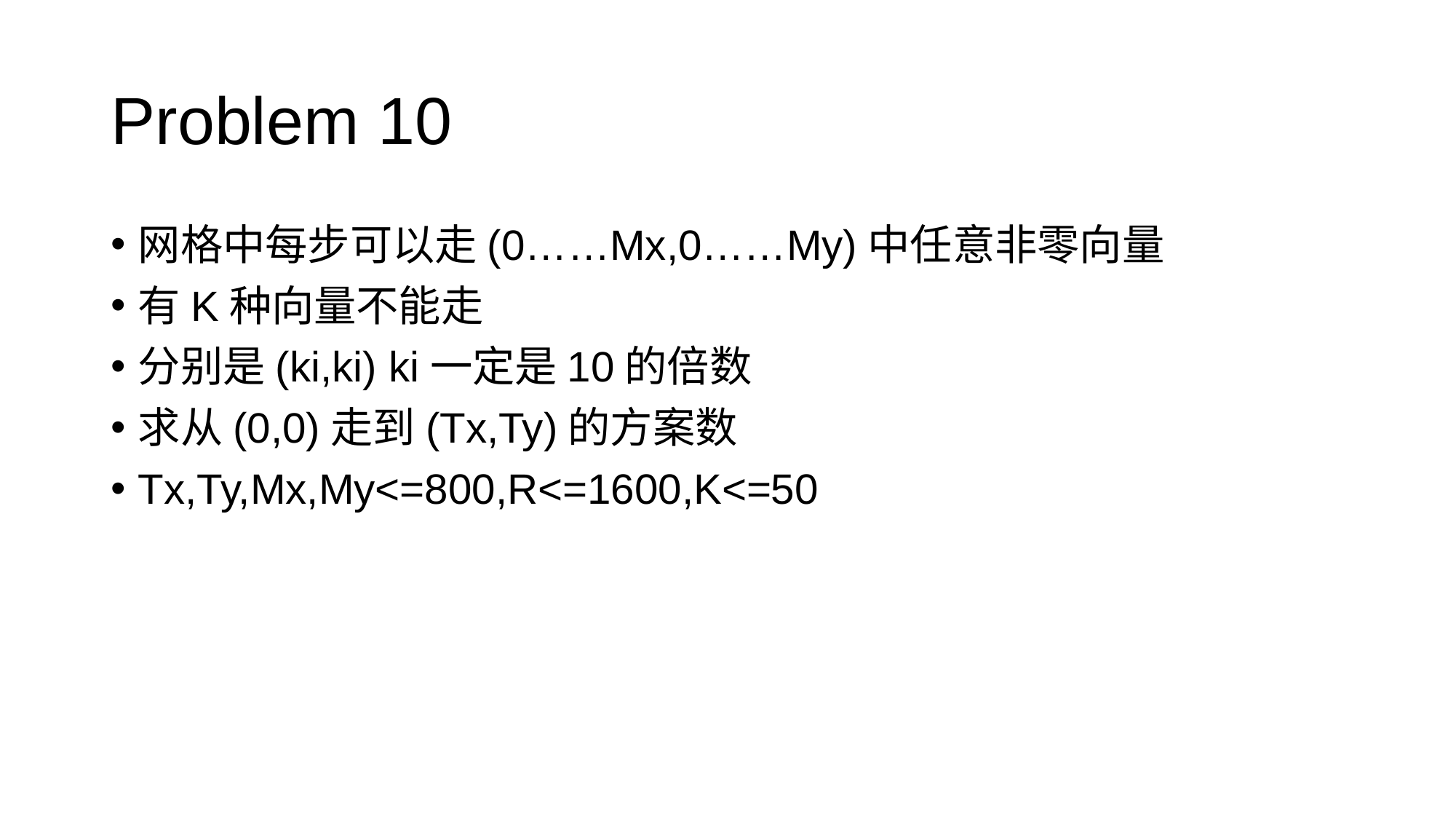

# Problem 10
网格中每步可以走(0……Mx,0……My)中任意非零向量
有K种向量不能走
分别是(ki,ki) ki一定是10的倍数
求从(0,0)走到(Tx,Ty)的方案数
Tx,Ty,Mx,My<=800,R<=1600,K<=50